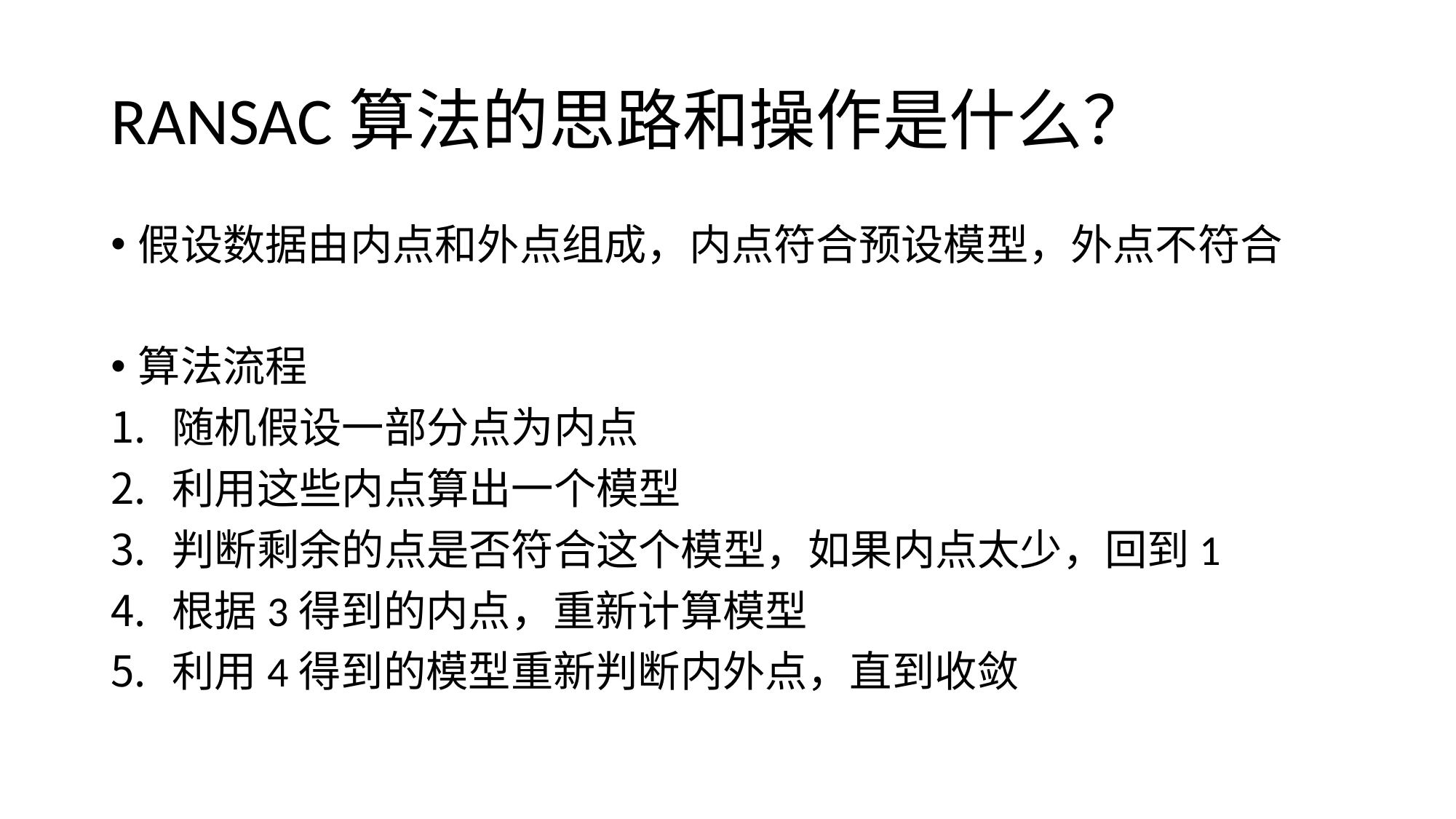

# RANSAC算法的思路和操作是什么？
假设数据由内点和外点组成，内点符合预设模型，外点不符合

算法流程
随机假设一部分点为内点
利用这些内点算出一个模型
判断剩余的点是否符合这个模型，如果内点太少，回到1
根据3得到的内点，重新计算模型
利用4得到的模型重新判断内外点，直到收敛